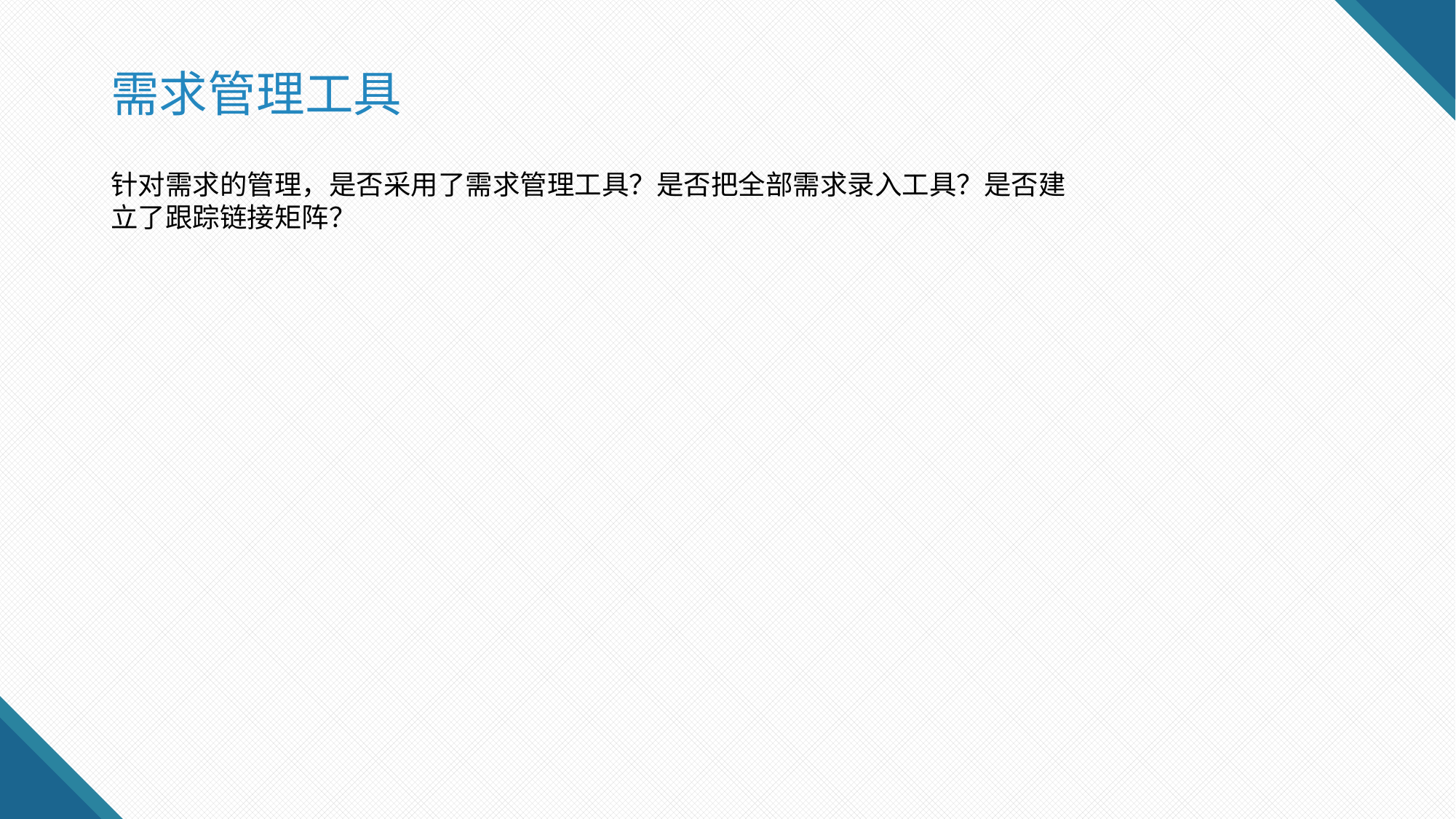

# 需求管理工具
针对需求的管理，是否采用了需求管理工具？是否把全部需求录入工具？是否建立了跟踪链接矩阵？